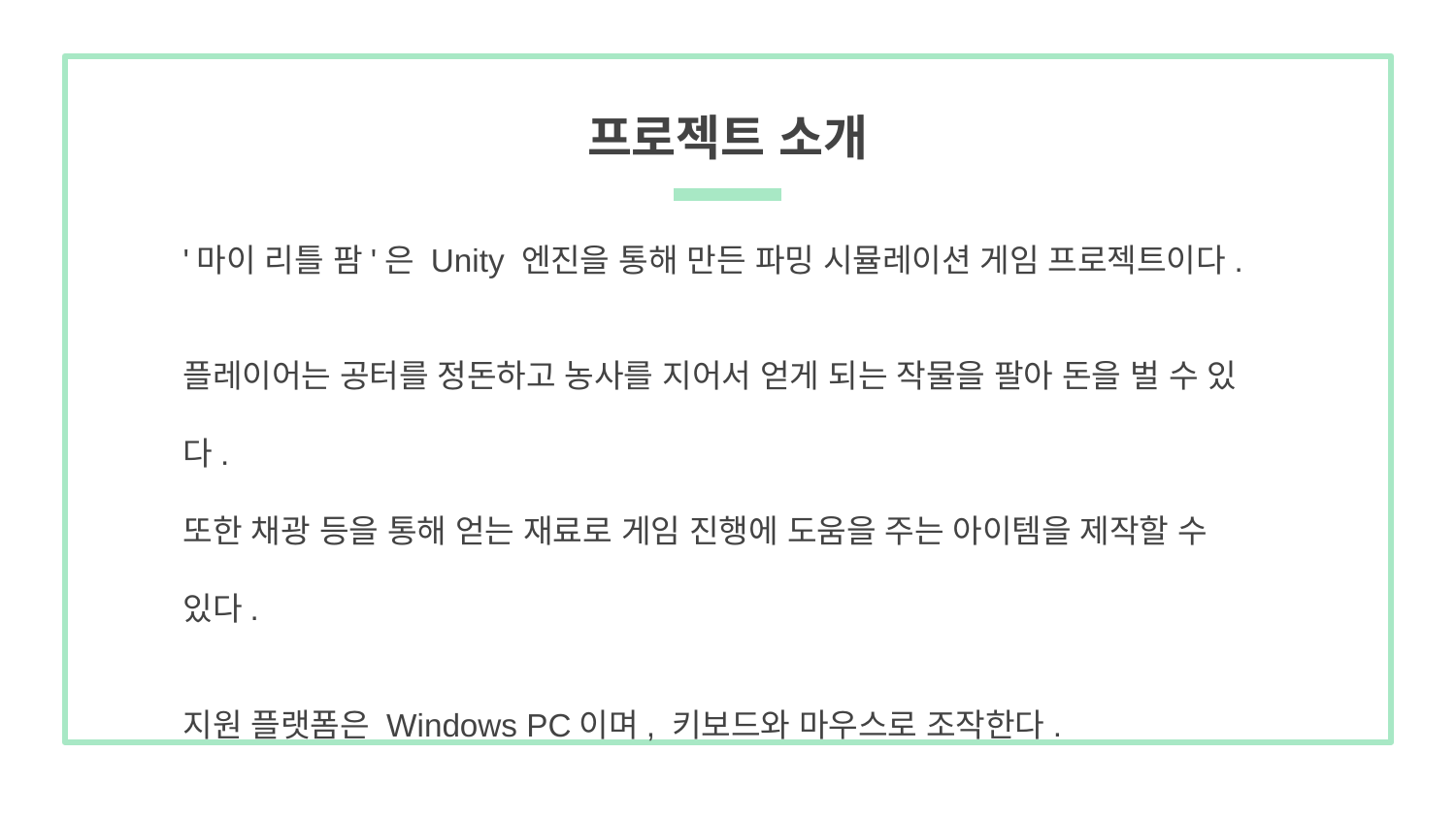

# 프로젝트 소개
'마이 리틀 팜'은 Unity 엔진을 통해 만든 파밍 시뮬레이션 게임 프로젝트이다.

플레이어는 공터를 정돈하고 농사를 지어서 얻게 되는 작물을 팔아 돈을 벌 수 있다.
또한 채광 등을 통해 얻는 재료로 게임 진행에 도움을 주는 아이템을 제작할 수 있다.

지원 플랫폼은 Windows PC이며, 키보드와 마우스로 조작한다.